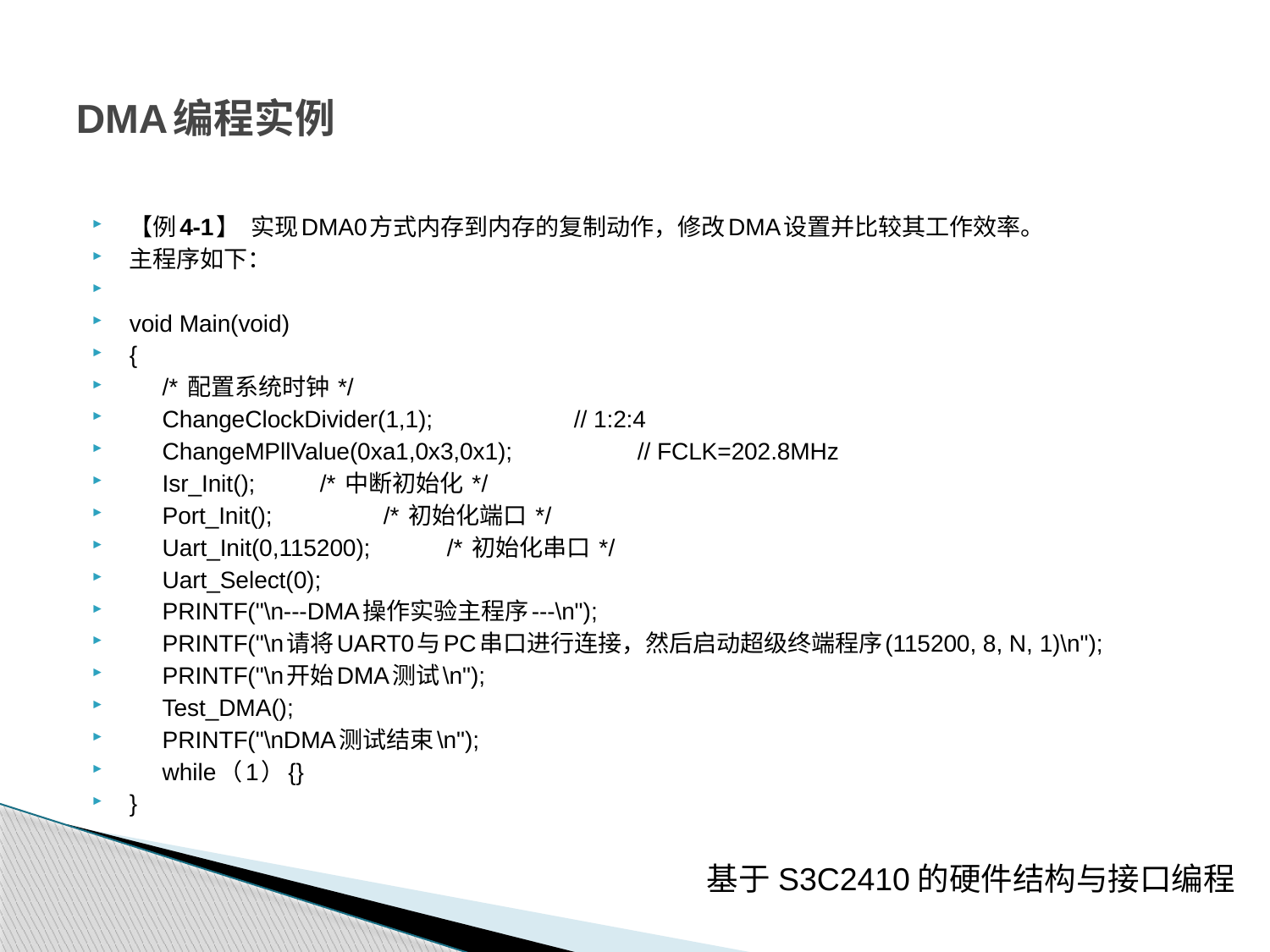

# DMA编程实例
【例4-1】  实现DMA0方式内存到内存的复制动作，修改DMA设置并比较其工作效率。
主程序如下：

void Main(void)
{
     /* 配置系统时钟 */
     ChangeClockDivider(1,1);         		// 1:2:4
     ChangeMPllValue(0xa1,0x3,0x1);   		// FCLK=202.8MHz
     Isr_Init();		/* 中断初始化 */
     Port_Init();		/* 初始化端口 */
     Uart_Init(0,115200);		/* 初始化串口 */
     Uart_Select(0);
     PRINTF("\n---DMA操作实验主程序---\n");
     PRINTF("\n请将UART0与PC串口进行连接，然后启动超级终端程序(115200, 8, N, 1)\n");
     PRINTF("\n开始DMA测试\n");
     Test_DMA();
     PRINTF("\nDMA测试结束\n");
     while（1）{}
}

基于S3C2410的硬件结构与接口编程